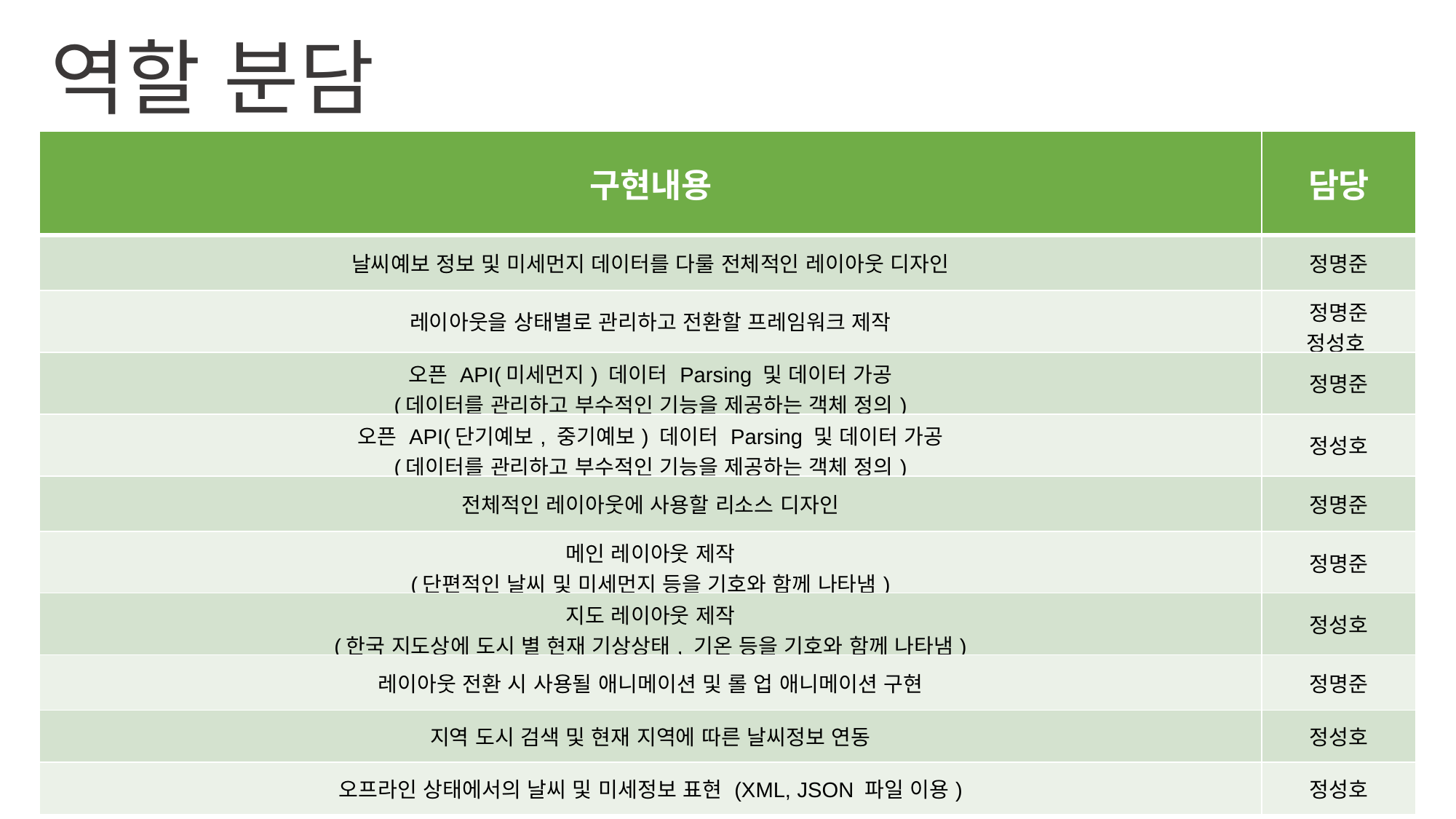

역할 분담
| 구현내용 | 담당 |
| --- | --- |
| 날씨예보 정보 및 미세먼지 데이터를 다룰 전체적인 레이아웃 디자인 | 정명준 |
| 레이아웃을 상태별로 관리하고 전환할 프레임워크 제작 | 정명준 정성호 |
| 오픈 API(미세먼지) 데이터 Parsing 및 데이터 가공 (데이터를 관리하고 부수적인 기능을 제공하는 객체 정의) | 정명준 |
| 오픈 API(단기예보, 중기예보) 데이터 Parsing 및 데이터 가공 (데이터를 관리하고 부수적인 기능을 제공하는 객체 정의) | 정성호 |
| 전체적인 레이아웃에 사용할 리소스 디자인 | 정명준 |
| 메인 레이아웃 제작 (단편적인 날씨 및 미세먼지 등을 기호와 함께 나타냄) | 정명준 |
| 지도 레이아웃 제작 (한국 지도상에 도시 별 현재 기상상태, 기온 등을 기호와 함께 나타냄) | 정성호 |
| 레이아웃 전환 시 사용될 애니메이션 및 롤 업 애니메이션 구현 | 정명준 |
| 지역 도시 검색 및 현재 지역에 따른 날씨정보 연동 | 정성호 |
| 오프라인 상태에서의 날씨 및 미세정보 표현 (XML, JSON 파일 이용) | 정성호 |